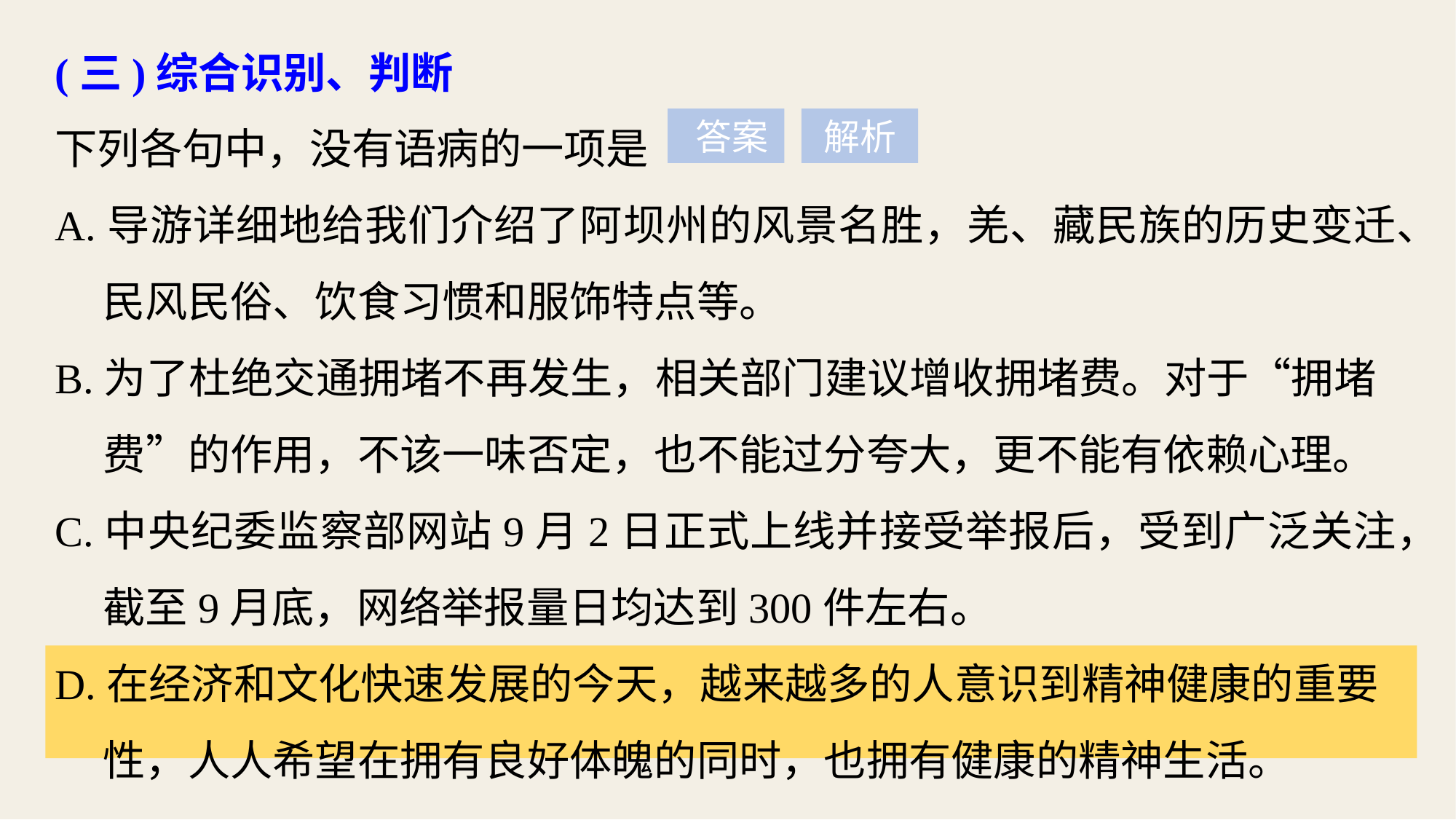

(三)综合识别、判断
下列各句中，没有语病的一项是
A.导游详细地给我们介绍了阿坝州的风景名胜，羌、藏民族的历史变迁、
    民风民俗、饮食习惯和服饰特点等。
B.为了杜绝交通拥堵不再发生，相关部门建议增收拥堵费。对于“拥堵
    费”的作用，不该一味否定，也不能过分夸大，更不能有依赖心理。
C.中央纪委监察部网站9月2日正式上线并接受举报后，受到广泛关注，
    截至9月底，网络举报量日均达到300件左右。
D.在经济和文化快速发展的今天，越来越多的人意识到精神健康的重要
    性，人人希望在拥有良好体魄的同时，也拥有健康的精神生活。
 答案
解析